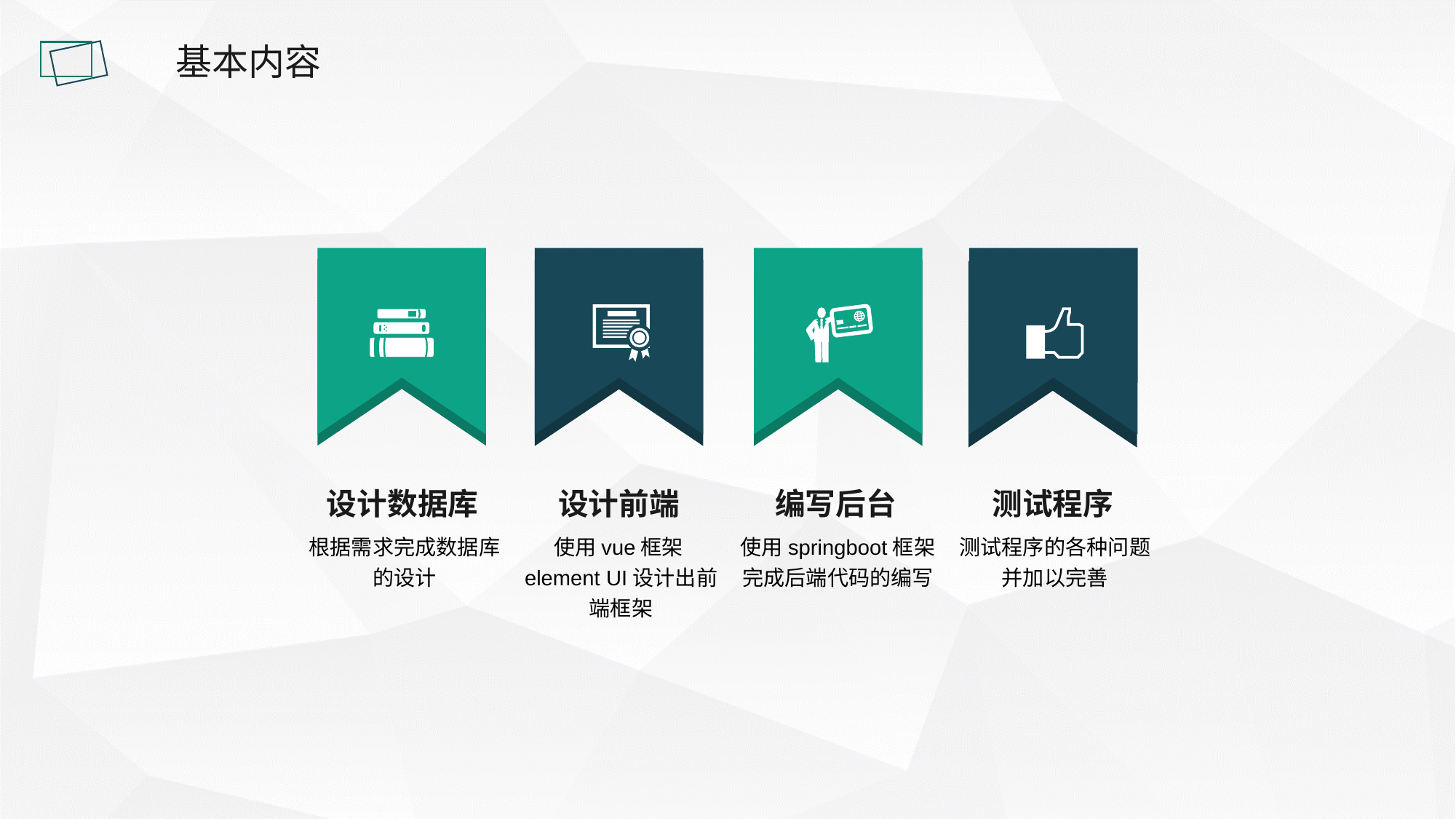

基本内容

设计数据库
设计前端
编写后台
测试程序
根据需求完成数据库的设计
使用vue框架element UI设计出前端框架
使用springboot框架完成后端代码的编写
测试程序的各种问题并加以完善